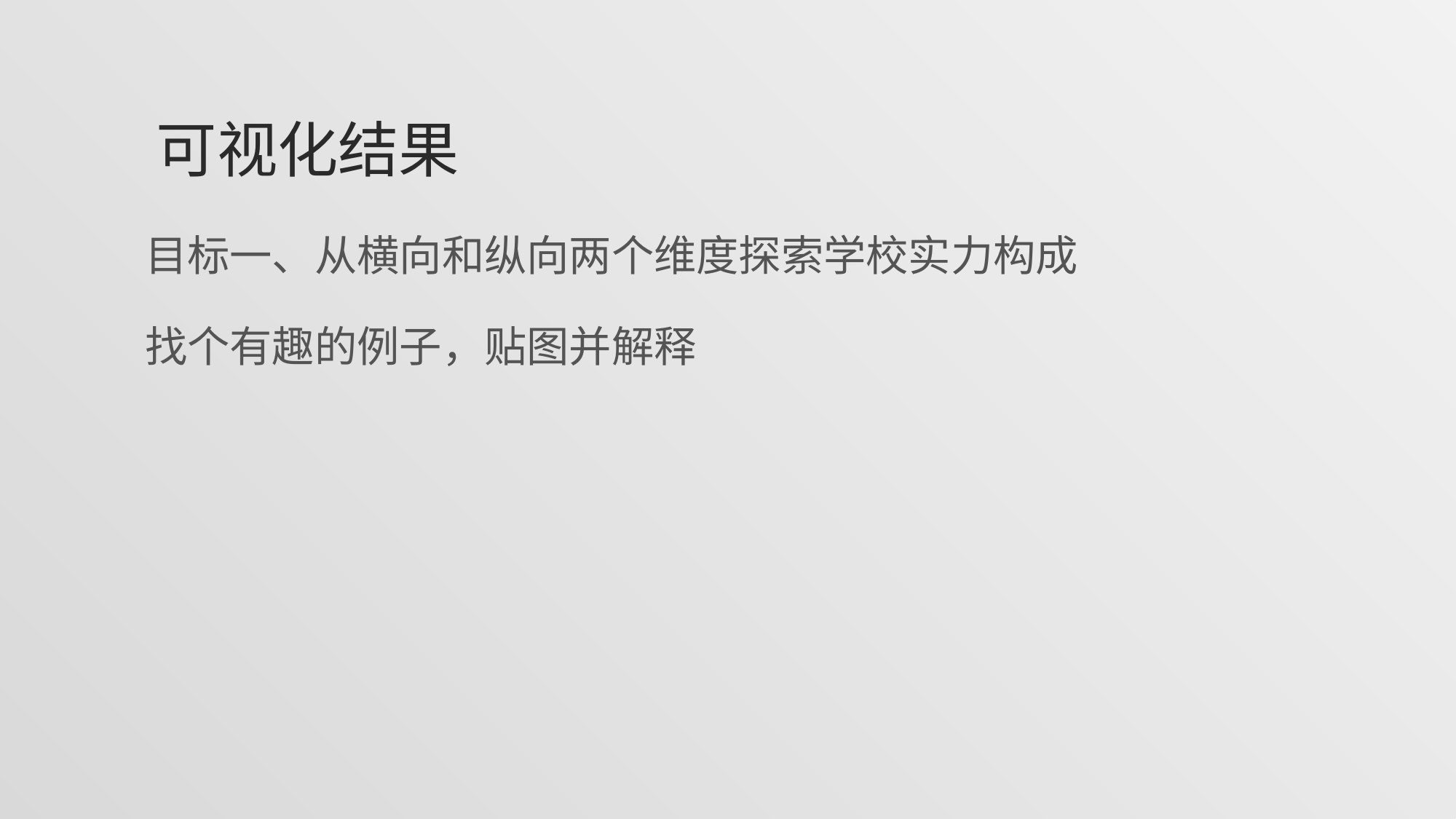

# 可视化结果
目标一、从横向和纵向两个维度探索学校实力构成

找个有趣的例子，贴图并解释